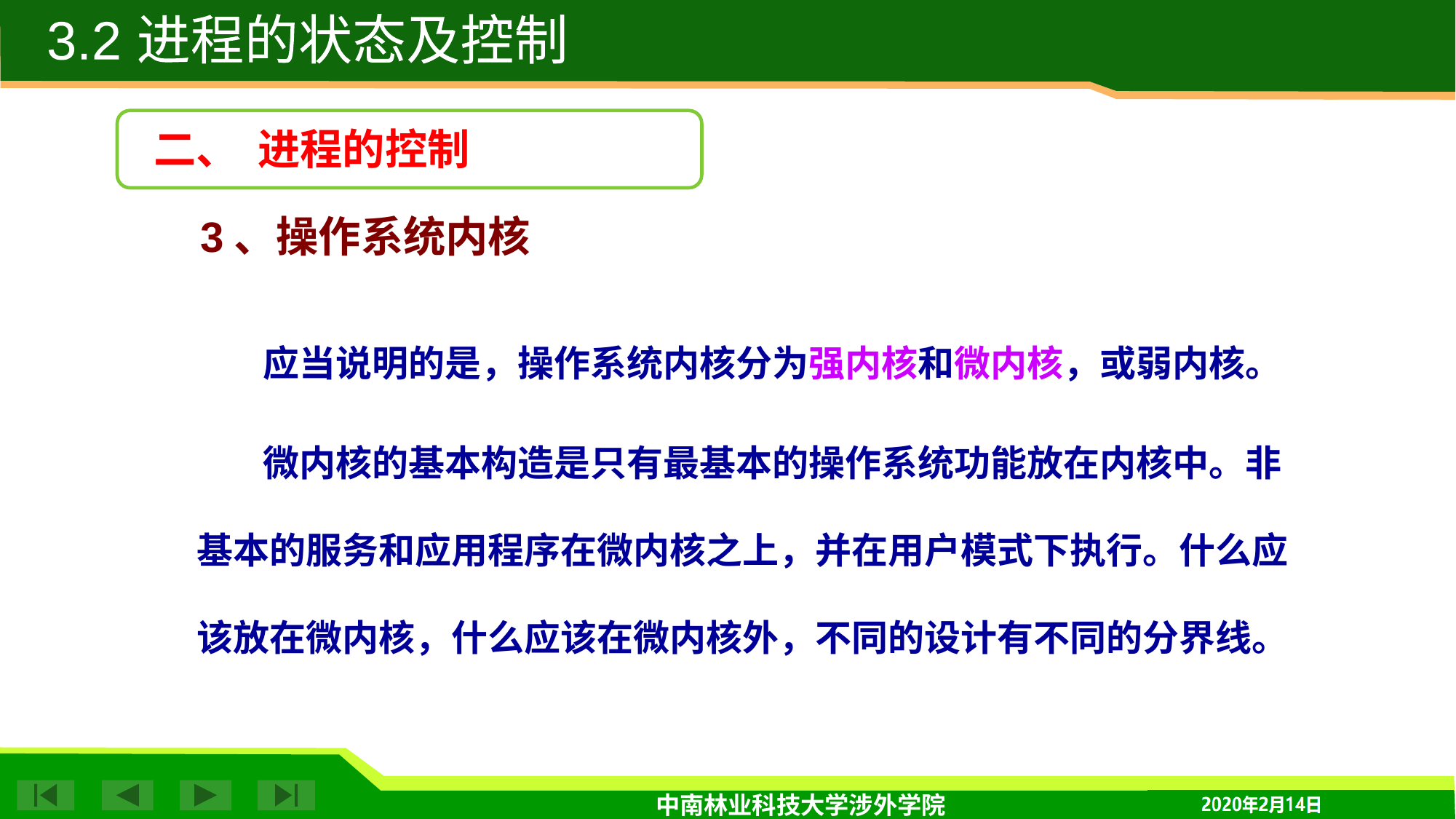

3.2 进程的状态及控制

二、  进程的控制
 3、操作系统内核
       应当说明的是，操作系统内核分为强内核和微内核，或弱内核。
       微内核的基本构造是只有最基本的操作系统功能放在内核中。非基本的服务和应用程序在微内核之上，并在用户模式下执行。什么应该放在微内核，什么应该在微内核外，不同的设计有不同的分界线。